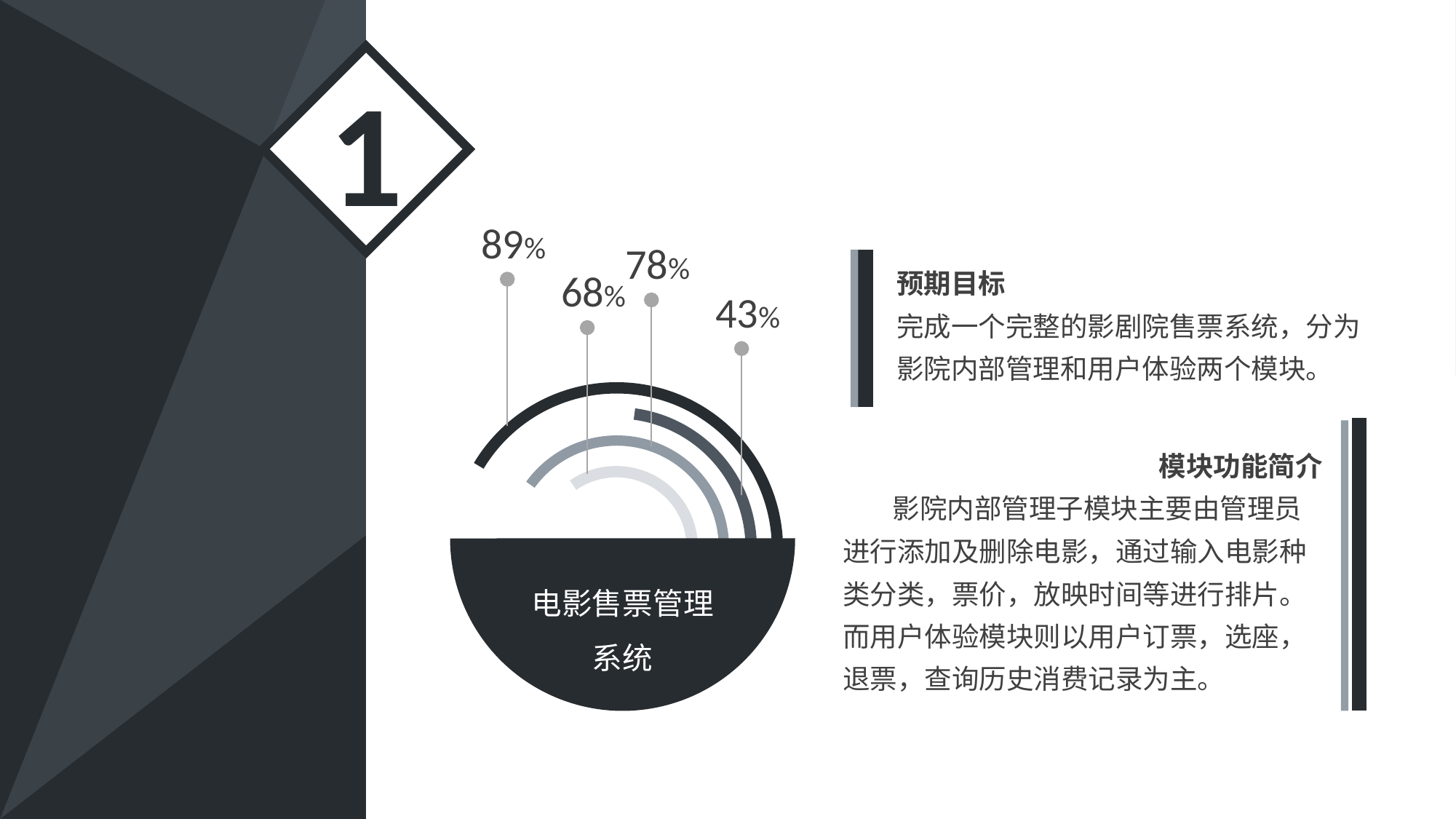

1
89%
78%
预期目标
完成一个完整的影剧院售票系统，分为影院内部管理和用户体验两个模块。
68%
43%

  模块功能简介
       影院内部管理子模块主要由管理员进行添加及删除电影，通过输入电影种类分类，票价，放映时间等进行排片。而用户体验模块则以用户订票，选座，退票，查询历史消费记录为主。

电影售票管理系统